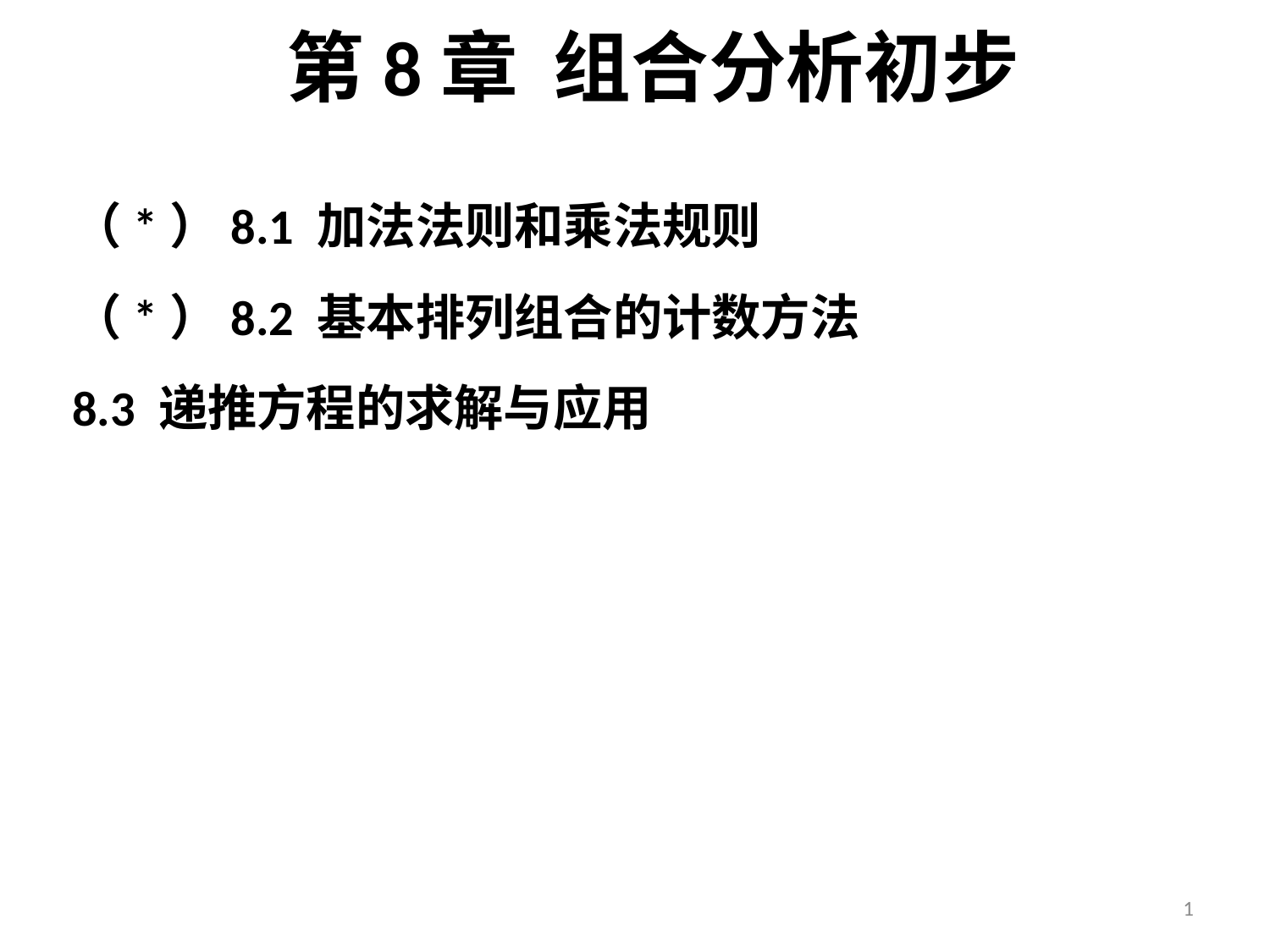

# 第8章  组合分析初步
（*）8.1 加法法则和乘法规则
（*）8.2 基本排列组合的计数方法
8.3 递推方程的求解与应用
1